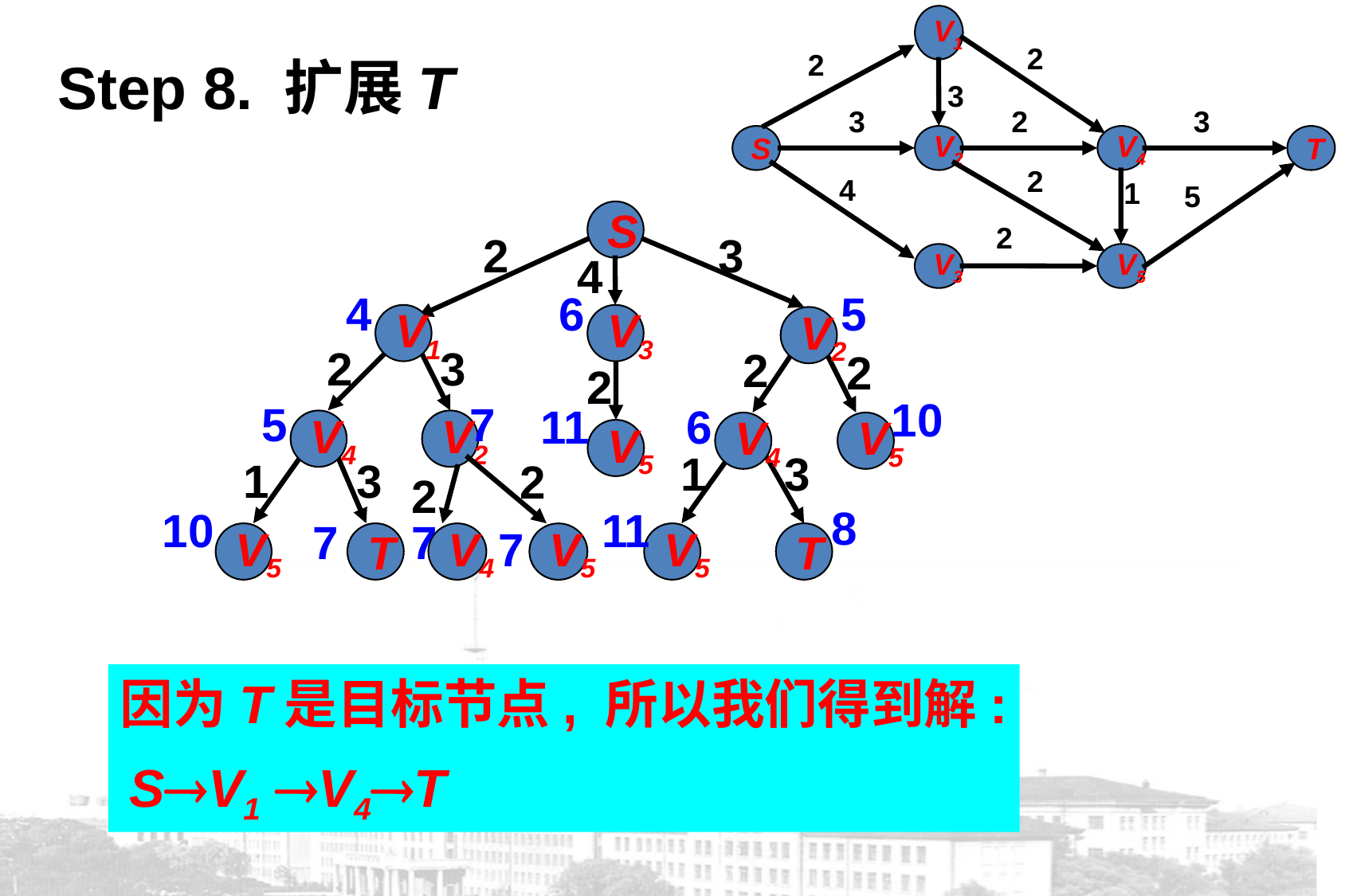

V1
2

2

3
3
2
3
S
V2
V4
T

2

4

5
2
V3
V5

Step 8. 扩展T
1
S
2
3

4

4
V1
2
3

5
7
V4
V2
1
3

10
7
V5
T
6
5
V3
V2
2
2

10
6
V4
V5
2

11
V5
1
3
2

2

8
11
7
7
V5
T
V4
V5
因为T是目标节点, 所以我们得到解:

  S→V1 →V4→T